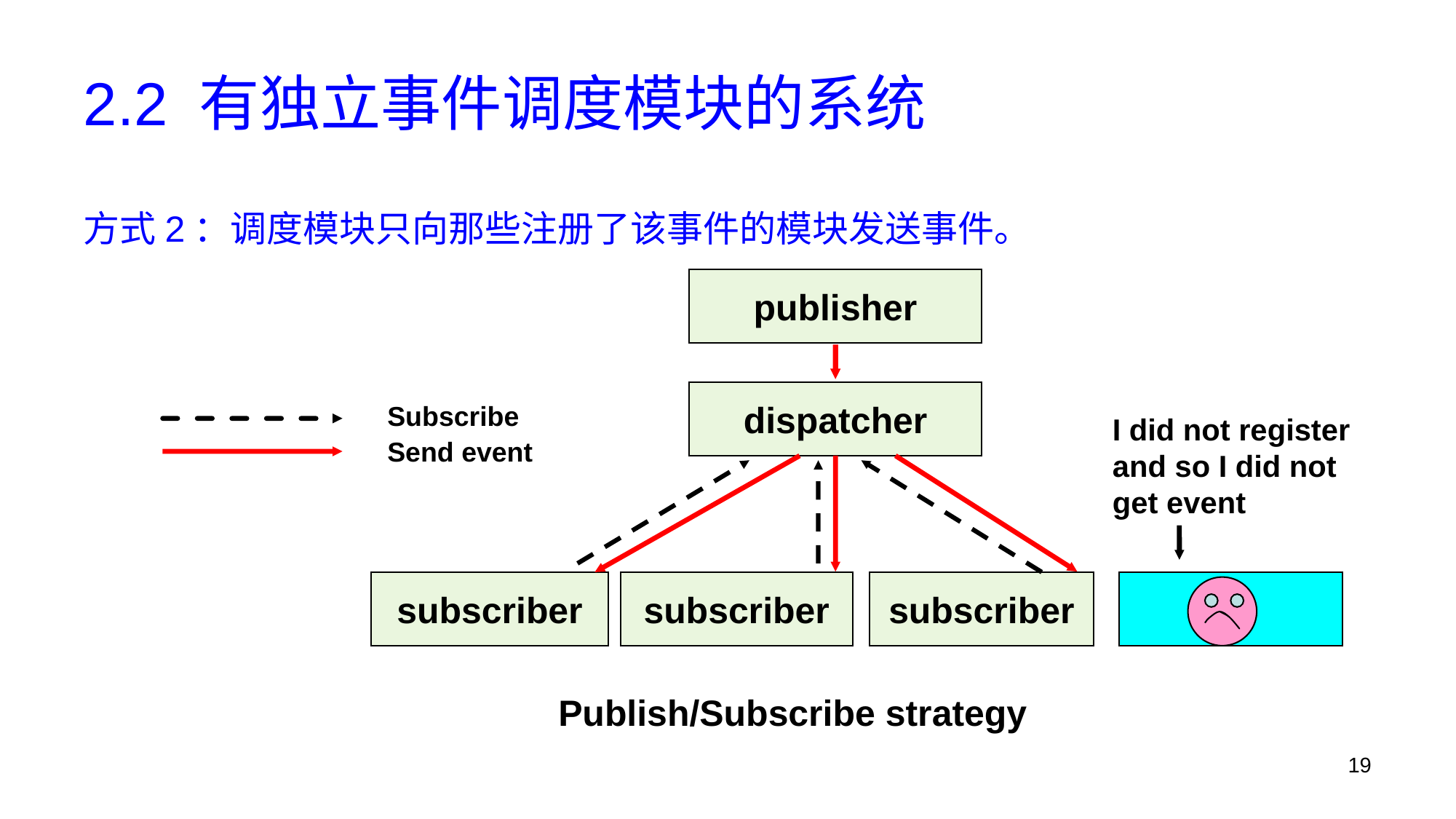

# 2.2 有独立事件调度模块的系统
方式2：调度模块只向那些注册了该事件的模块发送事件。
publisher

dispatcher
Subscribe

Send event

I did not register and so I did not get event

subscriber
subscriber
subscriber

Publish/Subscribe strategy
19